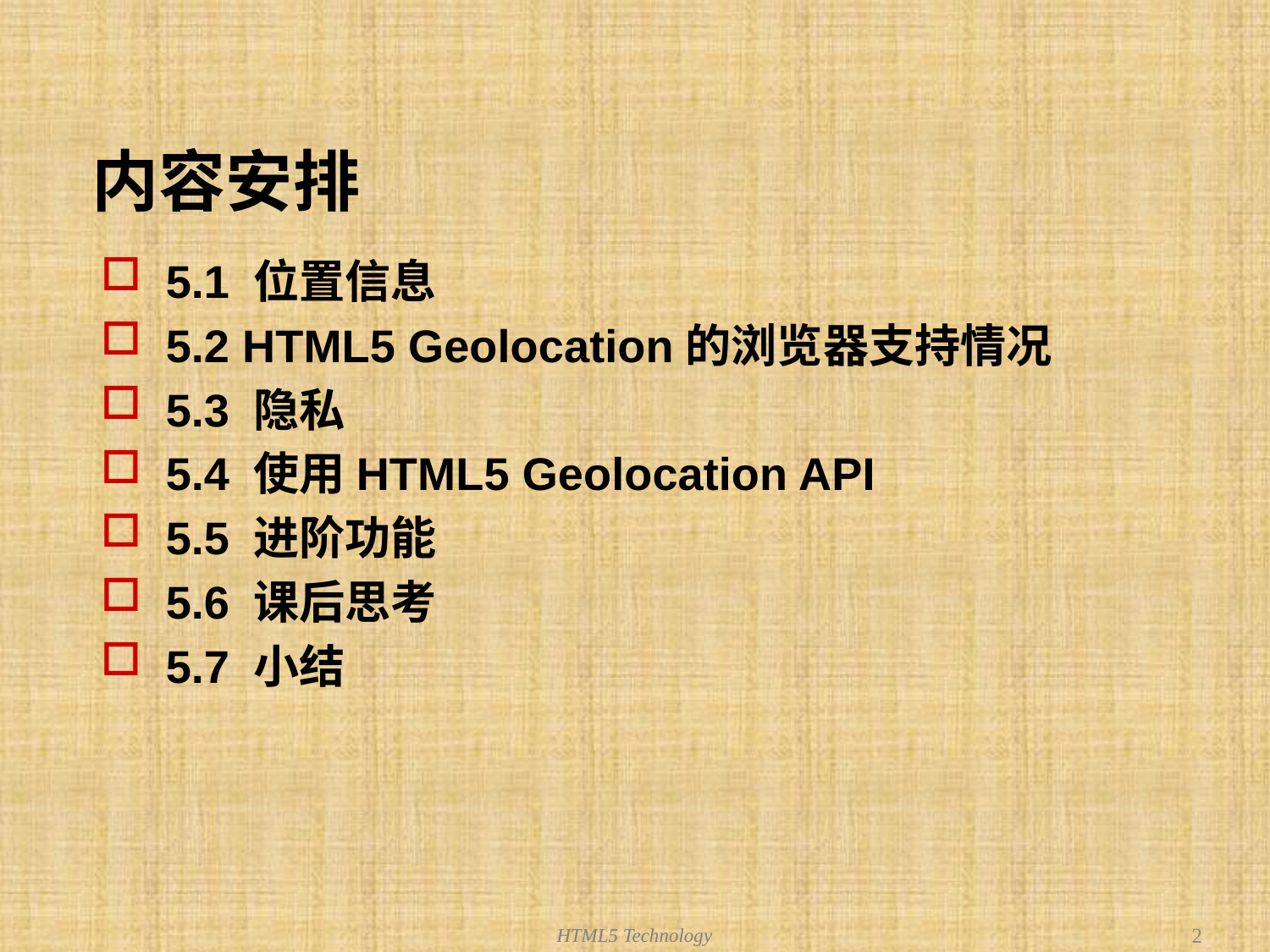

# 内容安排
5.1 位置信息
5.2 HTML5 Geolocation的浏览器支持情况
5.3 隐私
5.4 使用HTML5 Geolocation API
5.5 进阶功能
5.6 课后思考
5.7 小结
2
HTML5 Technology